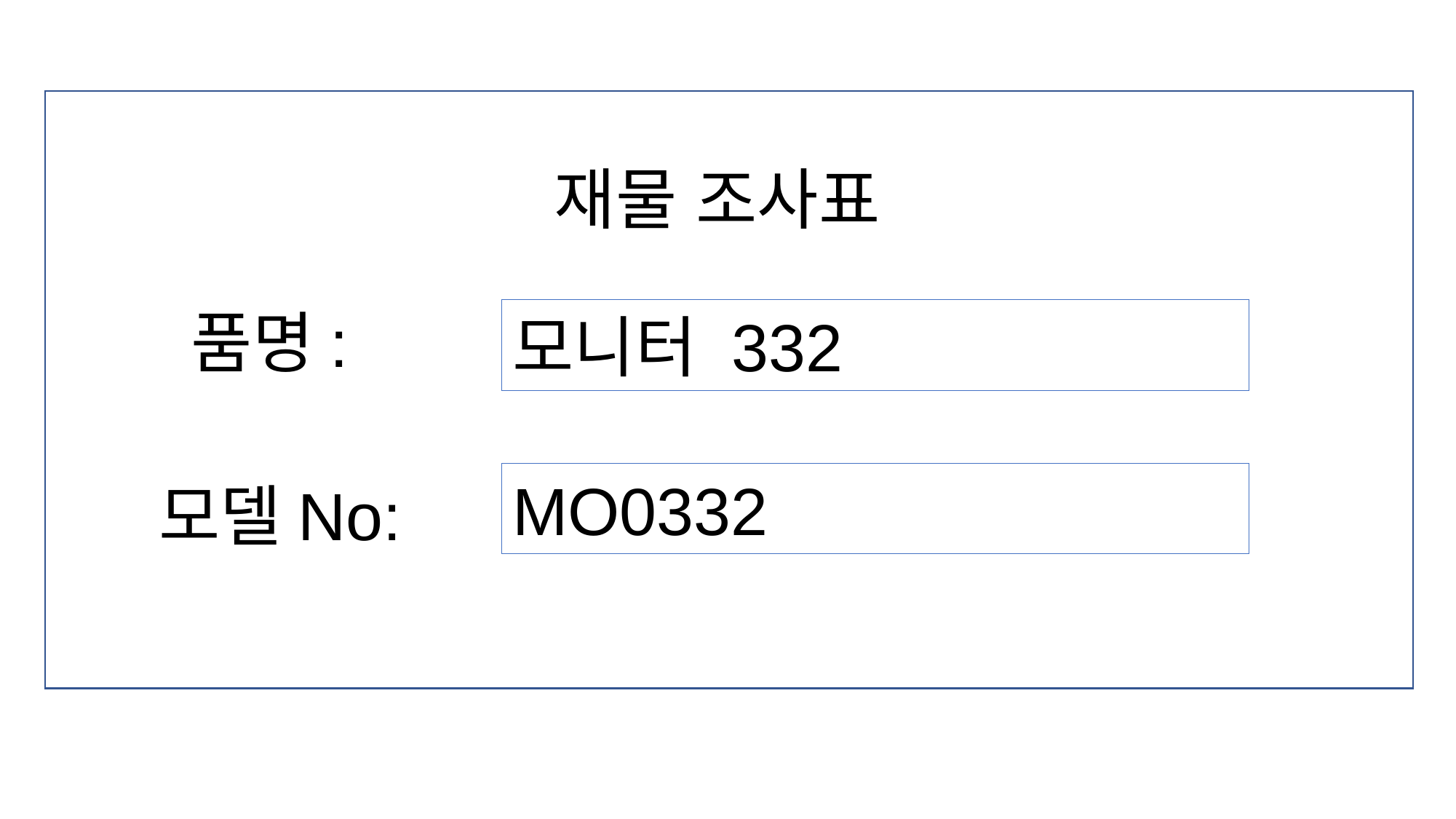

재물 조사표
품명:
모니터 332
MO0332
모델No: